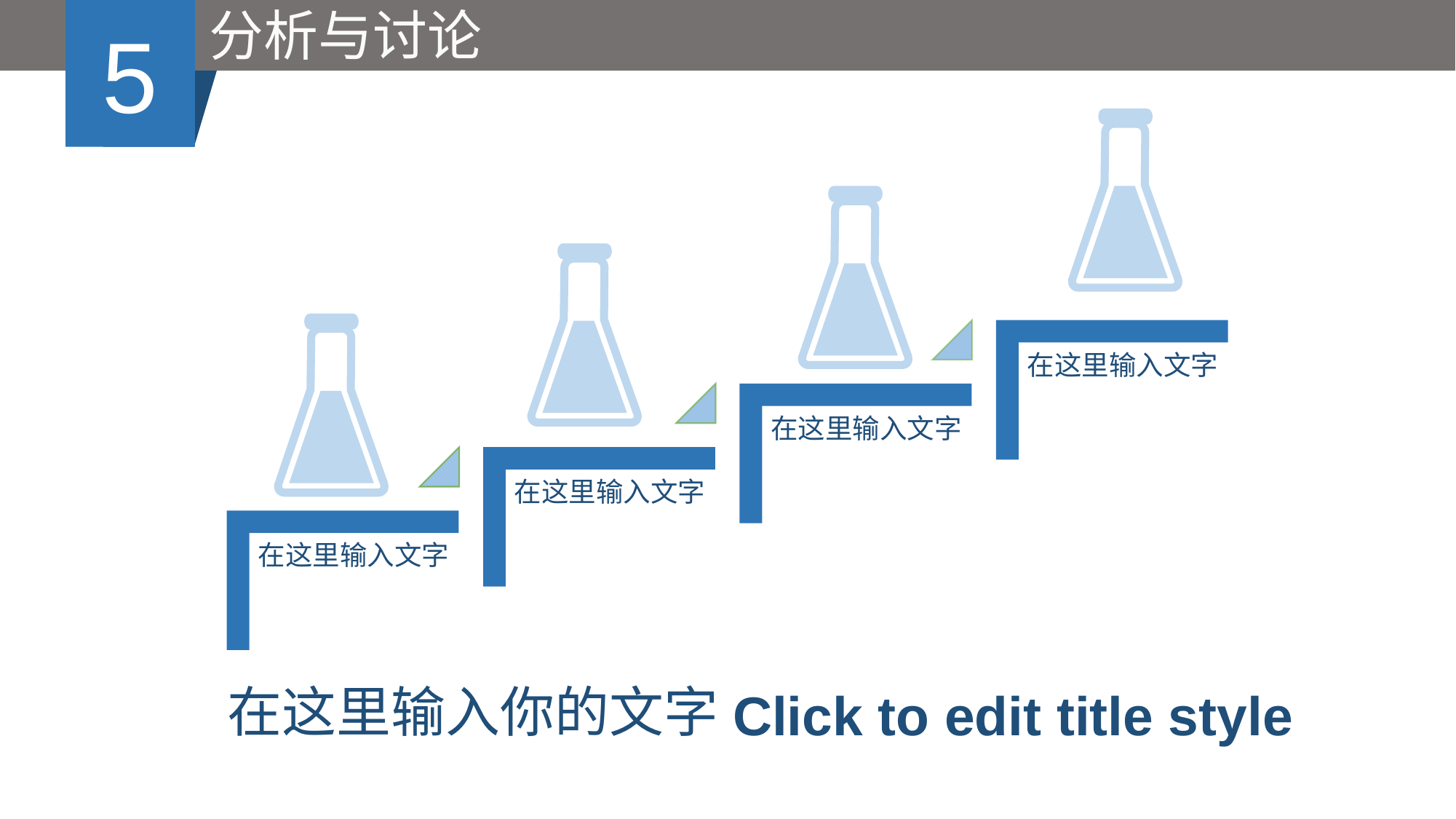

分析与讨论
5

在这里输入文字
在这里输入文字
在这里输入文字
在这里输入文字

在这里输入你的文字
Click to edit title style